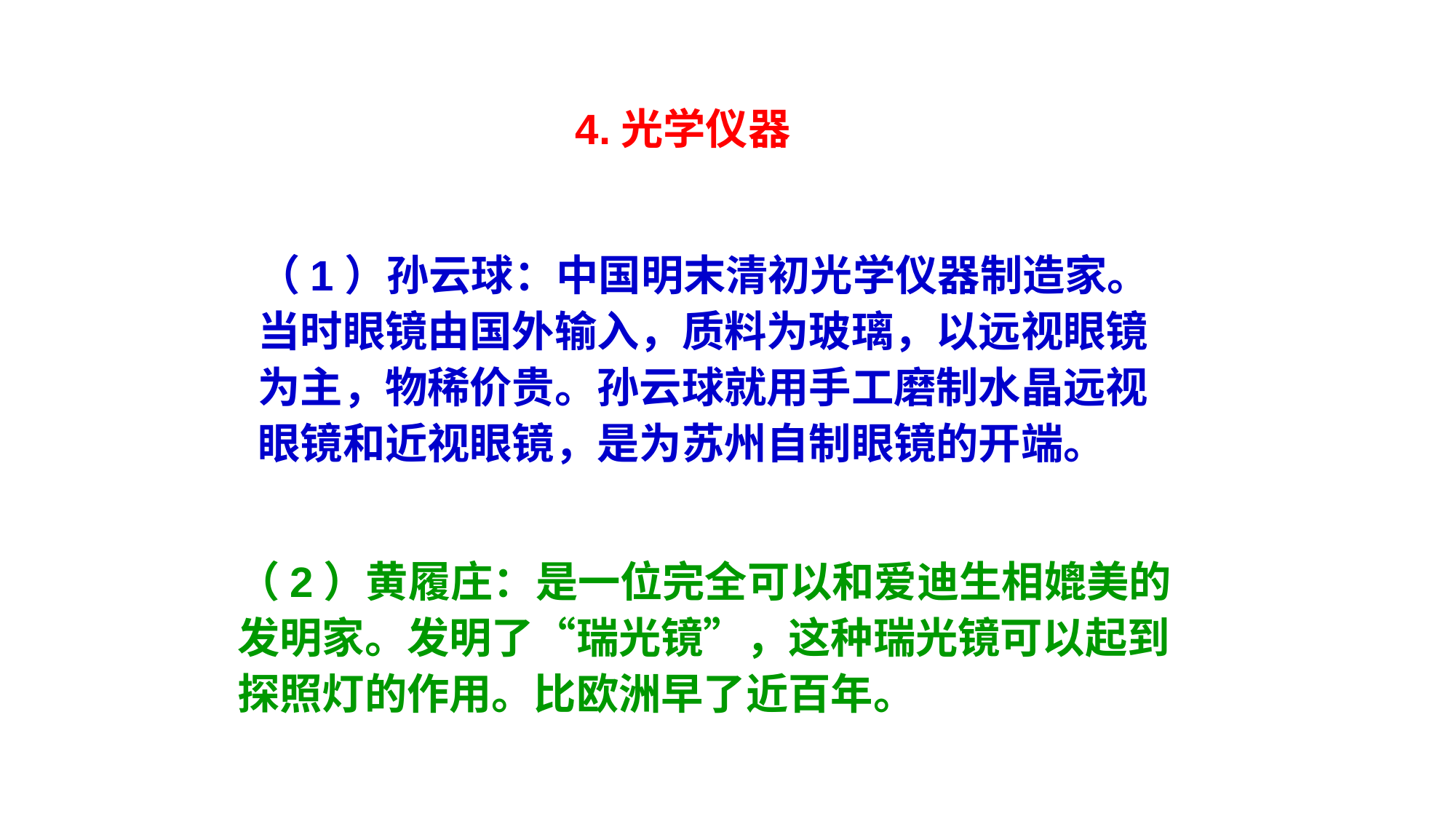

4.光学仪器
（1）孙云球：中国明末清初光学仪器制造家。当时眼镜由国外输入，质料为玻璃，以远视眼镜为主，物稀价贵。孙云球就用手工磨制水晶远视眼镜和近视眼镜，是为苏州自制眼镜的开端。
（2）黄履庄：是一位完全可以和爱迪生相媲美的发明家。发明了“瑞光镜”，这种瑞光镜可以起到探照灯的作用。比欧洲早了近百年。